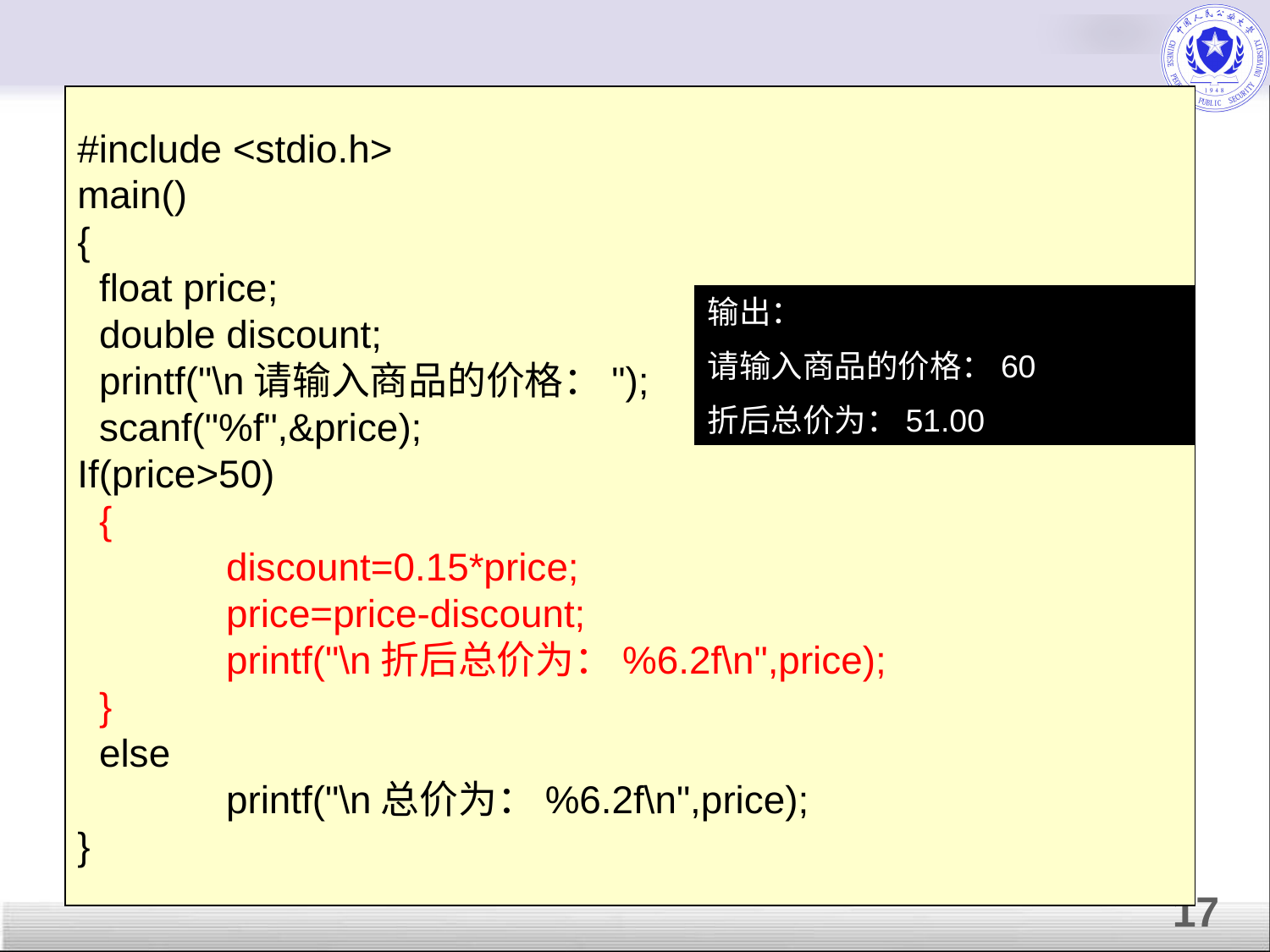

#include <stdio.h>
main()
{
  float price;
  double discount;
  printf("\n请输入商品的价格：");
  scanf("%f",&price);
If(price>50)
  {
	  discount=0.15*price;
	  price=price-discount;
	  printf("\n折后总价为：%6.2f\n",price);
  }
  else
	  printf("\n总价为：%6.2f\n",price);
}
问题描述：
接受用户输入的商品的价格。如果购买的商品的价格大于 50 则折扣率为15％，否则折扣率为０，计算并显示用户应付的钱数。
输出：
请输入商品的价格：60
折后总价为：51.00